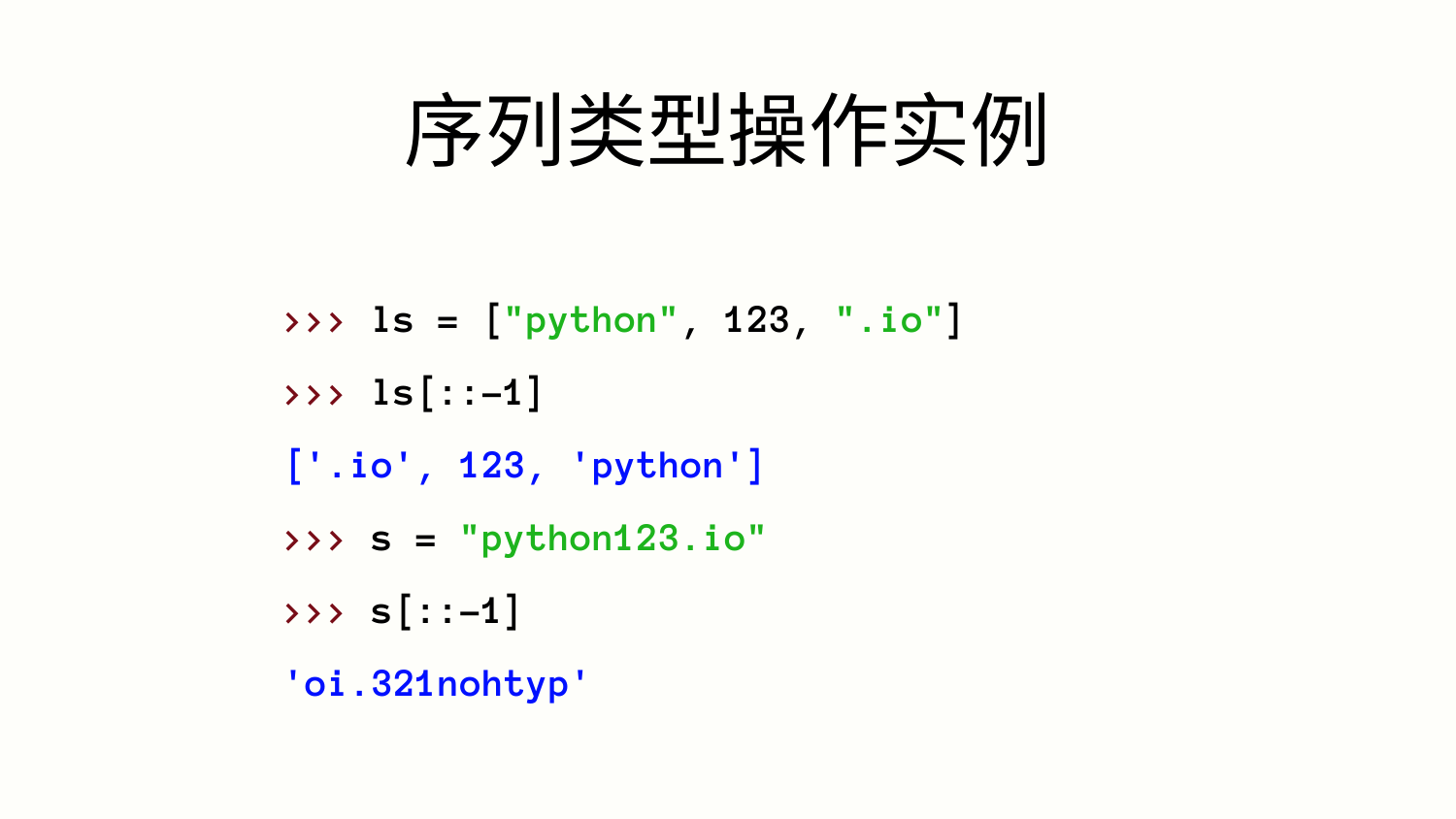

序列类型操作实例
>>> ls = ["python", 123, ".io"]
>>> ls[::-1]
['.io', 123, 'python']
>>> s = "python123.io"
>>> s[::-1]
'oi.321nohtyp'
33